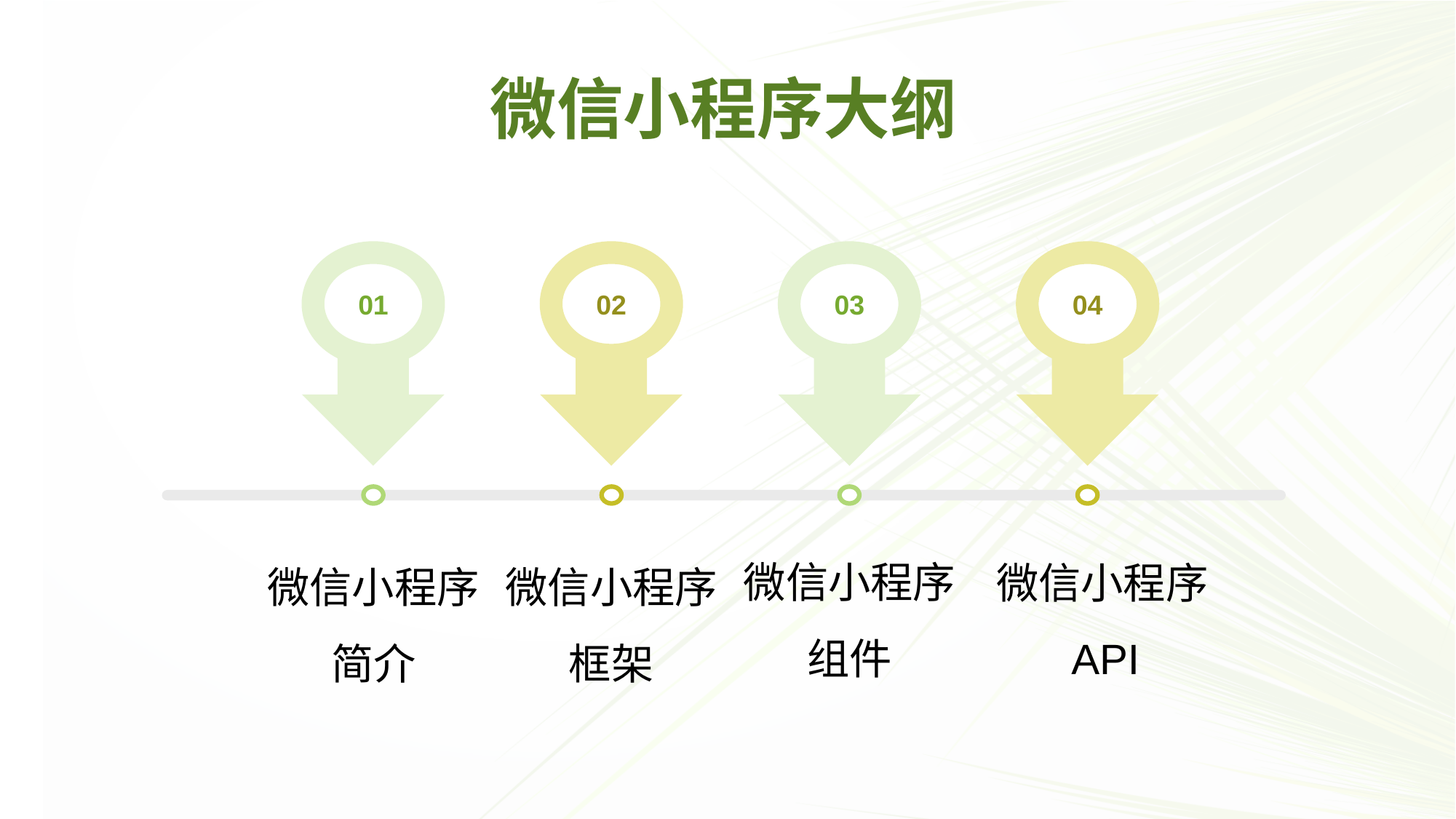

微信小程序大纲
01

02

03

04

微信小程序组件
微信小程序API
微信小程序简介
微信小程序框架